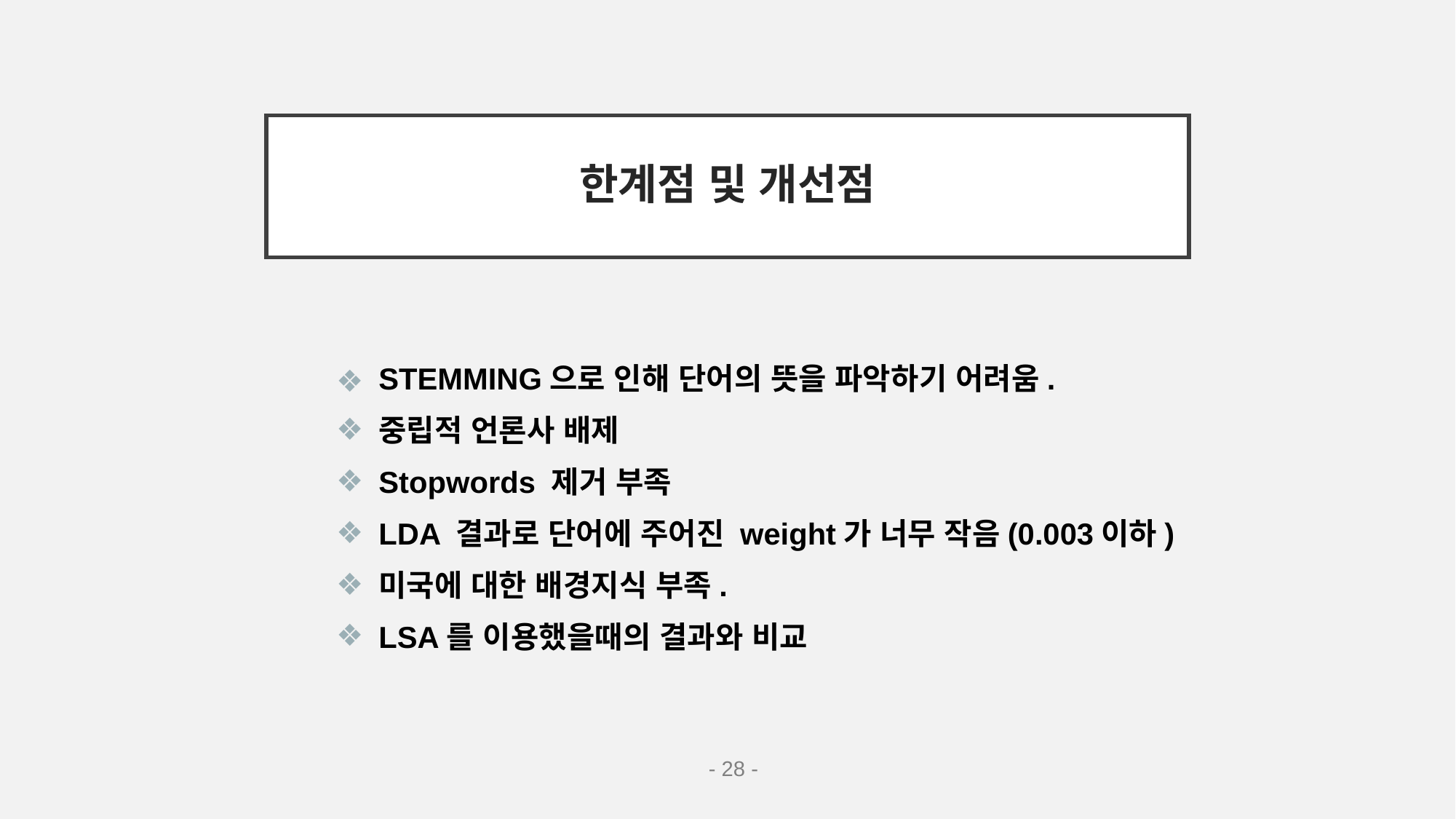

# 한계점 및 개선점

STEMMING으로 인해 단어의 뜻을 파악하기 어려움.
중립적 언론사 배제
Stopwords 제거 부족
LDA 결과로 단어에 주어진 weight가 너무 작음(0.003이하)
미국에 대한 배경지식 부족.
LSA를 이용했을때의 결과와 비교
- 28 -